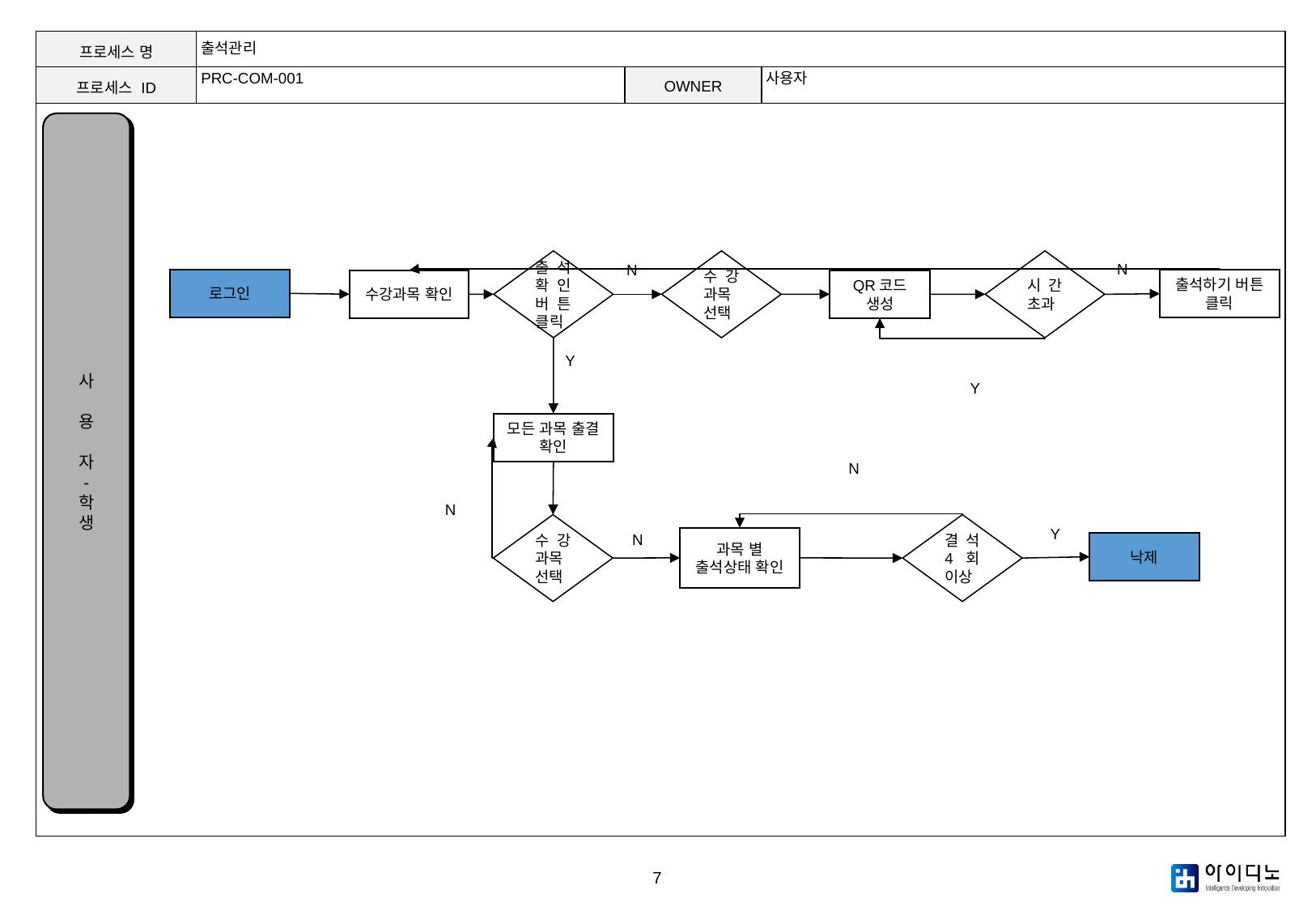

# 출석관리
PRC-COM-001
사용자
사

용

자
-
학
생

출석확인버튼클릭
수강과목
선택
시간초과
N
N
로그인
출석하기 버튼 클릭
QR코드 생성
수강과목 확인
Y
Y

모든 과목 출결 확인

N
N
수강과목
선택
결석 4회 이상
Y
N
과목 별 출석상태 확인
낙제